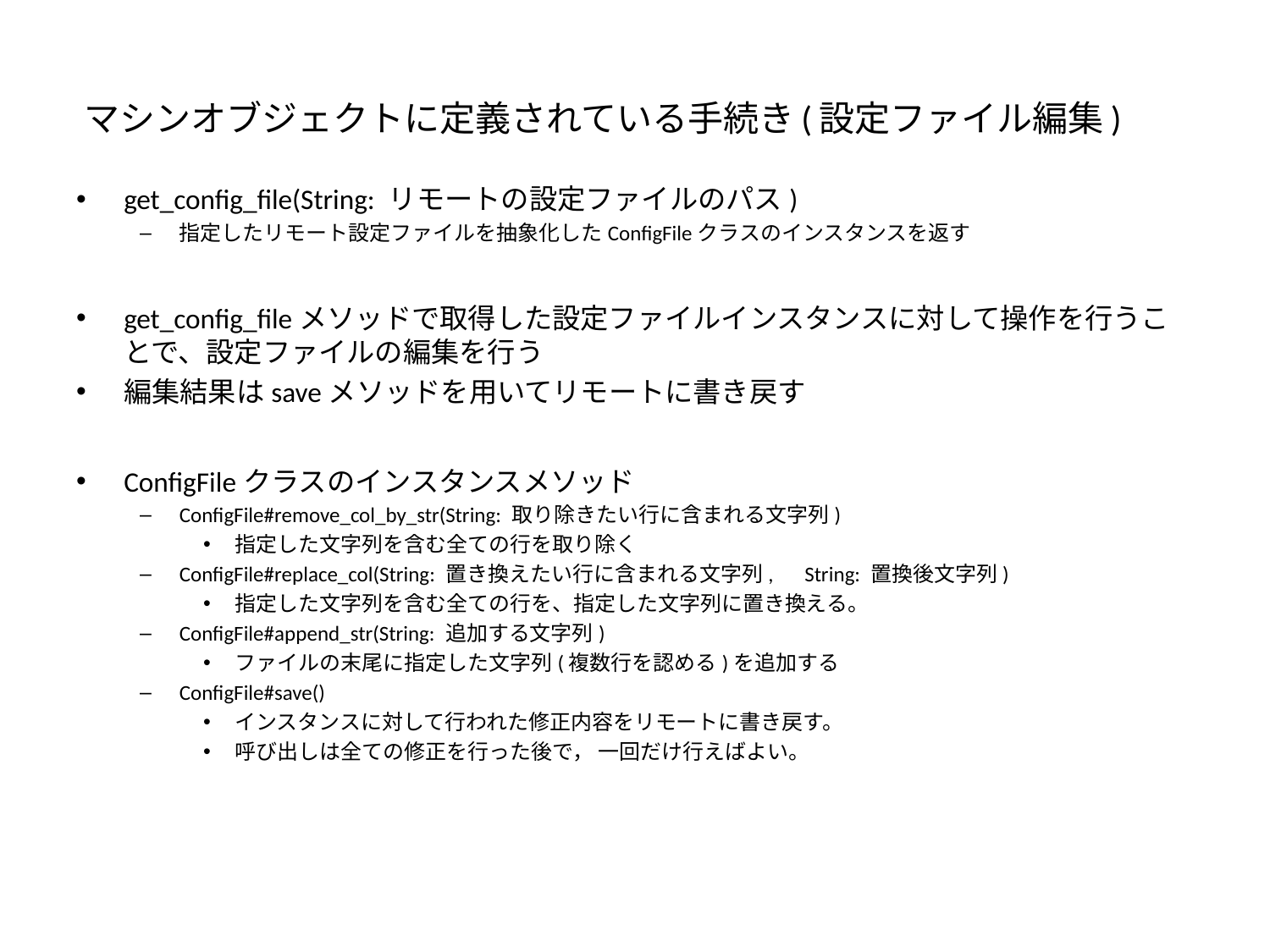

# マシンオブジェクトに定義されている手続き(設定ファイル編集)
get_config_file(String: リモートの設定ファイルのパス)
指定したリモート設定ファイルを抽象化したConfigFileクラスのインスタンスを返す

get_config_fileメソッドで取得した設定ファイルインスタンスに対して操作を行うことで、設定ファイルの編集を行う
編集結果はsaveメソッドを用いてリモートに書き戻す

ConfigFileクラスのインスタンスメソッド
ConfigFile#remove_col_by_str(String: 取り除きたい行に含まれる文字列)
指定した文字列を含む全ての行を取り除く
ConfigFile#replace_col(String: 置き換えたい行に含まれる文字列,　String: 置換後文字列)
指定した文字列を含む全ての行を、指定した文字列に置き換える。
ConfigFile#append_str(String: 追加する文字列)
ファイルの末尾に指定した文字列(複数行を認める)を追加する
ConfigFile#save()
インスタンスに対して行われた修正内容をリモートに書き戻す。
呼び出しは全ての修正を行った後で， 一回だけ行えばよい。